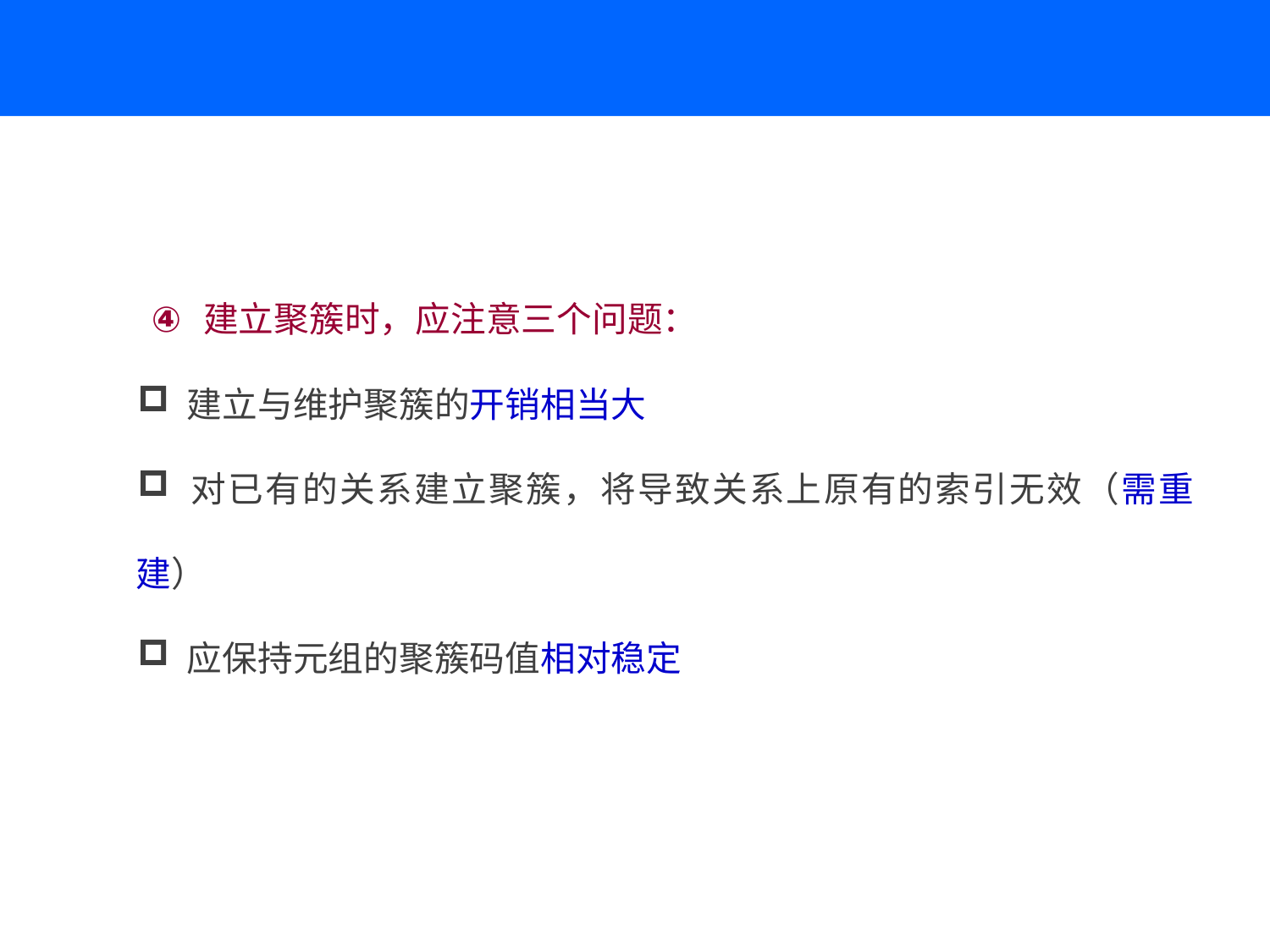

#

 建立聚簇时，应注意三个问题：
 建立与维护聚簇的开销相当大
 对已有的关系建立聚簇，将导致关系上原有的索引无效（需重建）
 应保持元组的聚簇码值相对稳定